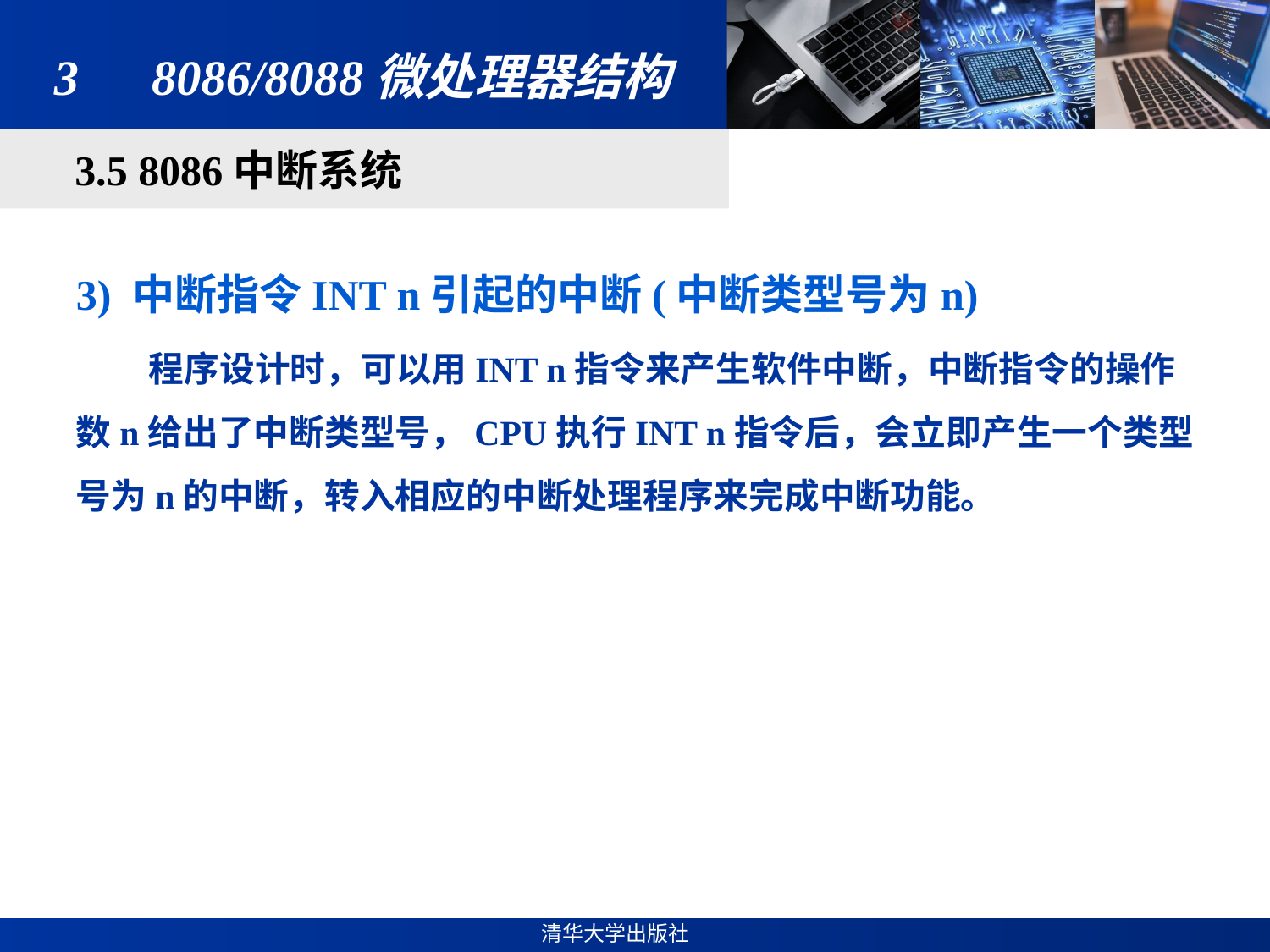

# 3　8086/8088微处理器结构
3.5 8086中断系统

3) 中断指令INT n引起的中断(中断类型号为n)
        程序设计时，可以用INT n指令来产生软件中断，中断指令的操作数n给出了中断类型号，CPU执行INT n指令后，会立即产生一个类型号为n的中断，转入相应的中断处理程序来完成中断功能。